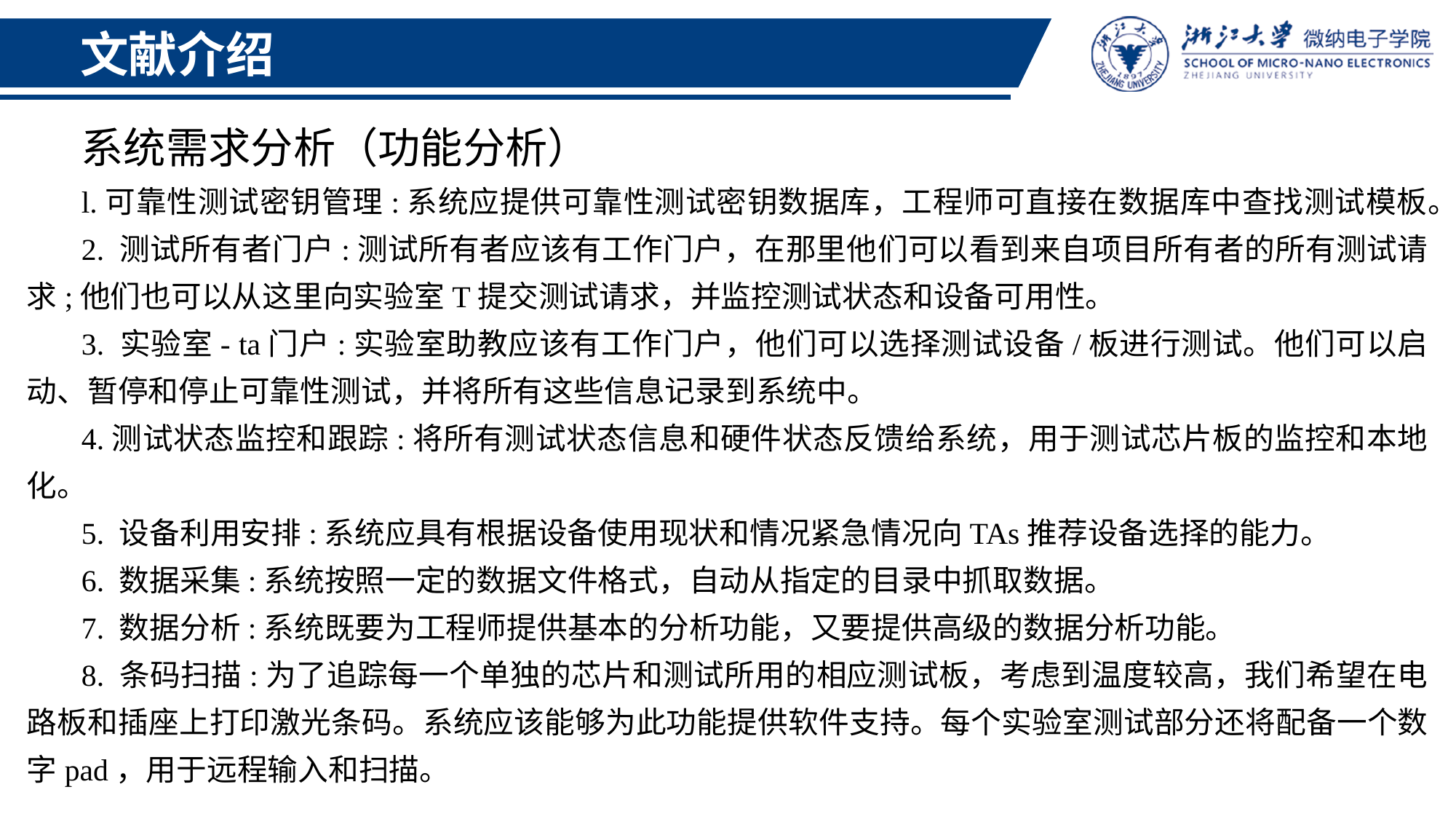

文献介绍
系统需求分析（功能分析）
l.可靠性测试密钥管理:系统应提供可靠性测试密钥数据库，工程师可直接在数据库中查找测试模板。
2. 测试所有者门户:测试所有者应该有工作门户，在那里他们可以看到来自项目所有者的所有测试请求;他们也可以从这里向实验室T提交测试请求，并监控测试状态和设备可用性。
3. 实验室- ta门户:实验室助教应该有工作门户，他们可以选择测试设备/板进行测试。他们可以启动、暂停和停止可靠性测试，并将所有这些信息记录到系统中。
4.测试状态监控和跟踪:将所有测试状态信息和硬件状态反馈给系统，用于测试芯片板的监控和本地化。
5. 设备利用安排:系统应具有根据设备使用现状和情况紧急情况向TAs推荐设备选择的能力。
6. 数据采集:系统按照一定的数据文件格式，自动从指定的目录中抓取数据。
7. 数据分析:系统既要为工程师提供基本的分析功能，又要提供高级的数据分析功能。
8. 条码扫描:为了追踪每一个单独的芯片和测试所用的相应测试板，考虑到温度较高，我们希望在电路板和插座上打印激光条码。系统应该能够为此功能提供软件支持。每个实验室测试部分还将配备一个数字pad，用于远程输入和扫描。